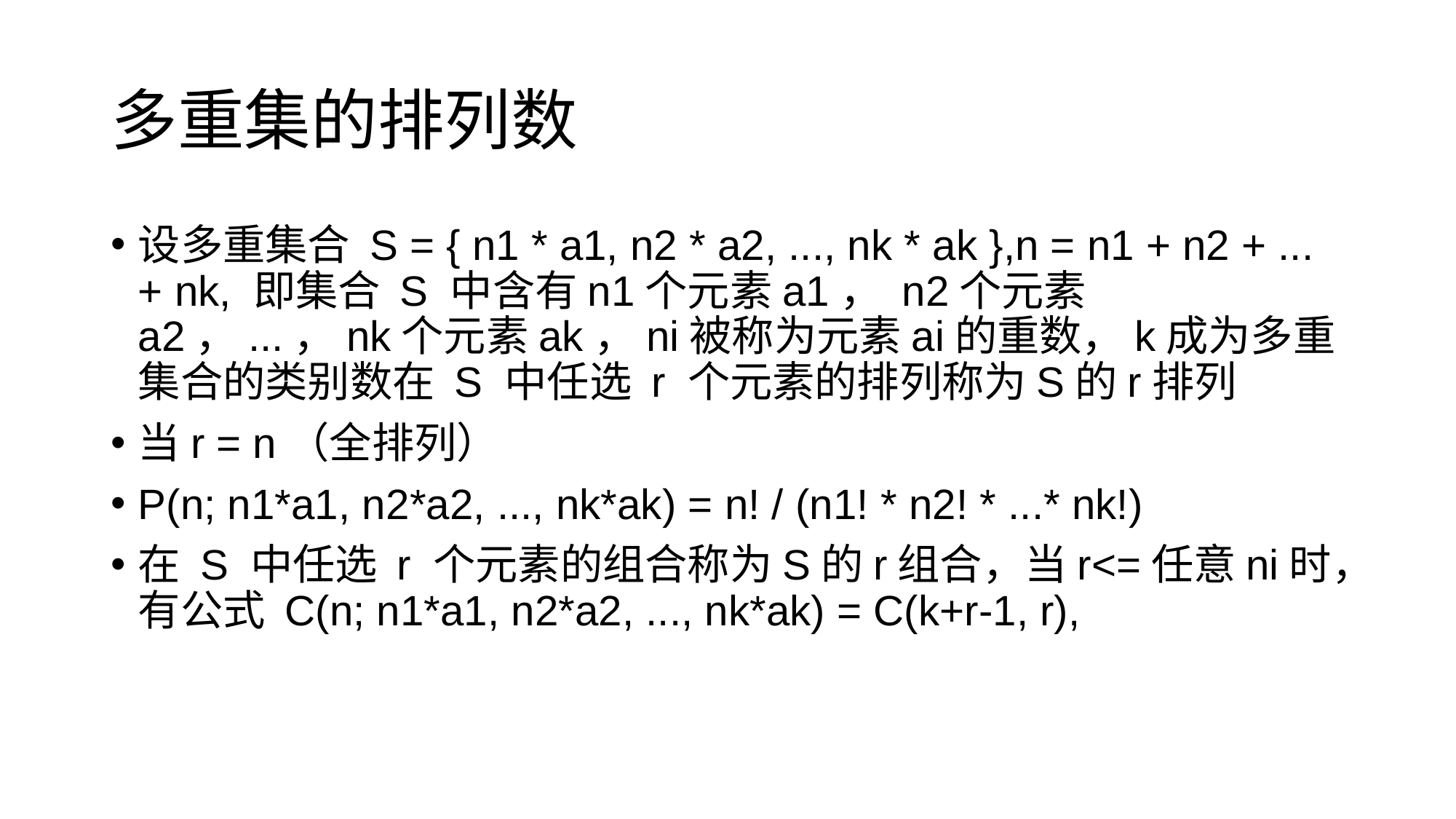

# 多重集的排列数
设多重集合 S = { n1 * a1, n2 * a2, ..., nk * ak },n = n1 + n2 + ... + nk, 即集合 S 中含有n1个元素a1， n2个元素a2，...，nk个元素ak，ni被称为元素ai的重数，k成为多重集合的类别数在 S 中任选 r 个元素的排列称为S的r排列
当r = n（全排列）
P(n; n1*a1, n2*a2, ..., nk*ak) = n! / (n1! * n2! * ...* nk!)
在 S 中任选 r 个元素的组合称为S的r组合，当r<=任意ni时，有公式 C(n; n1*a1, n2*a2, ..., nk*ak) = C(k+r-1, r),